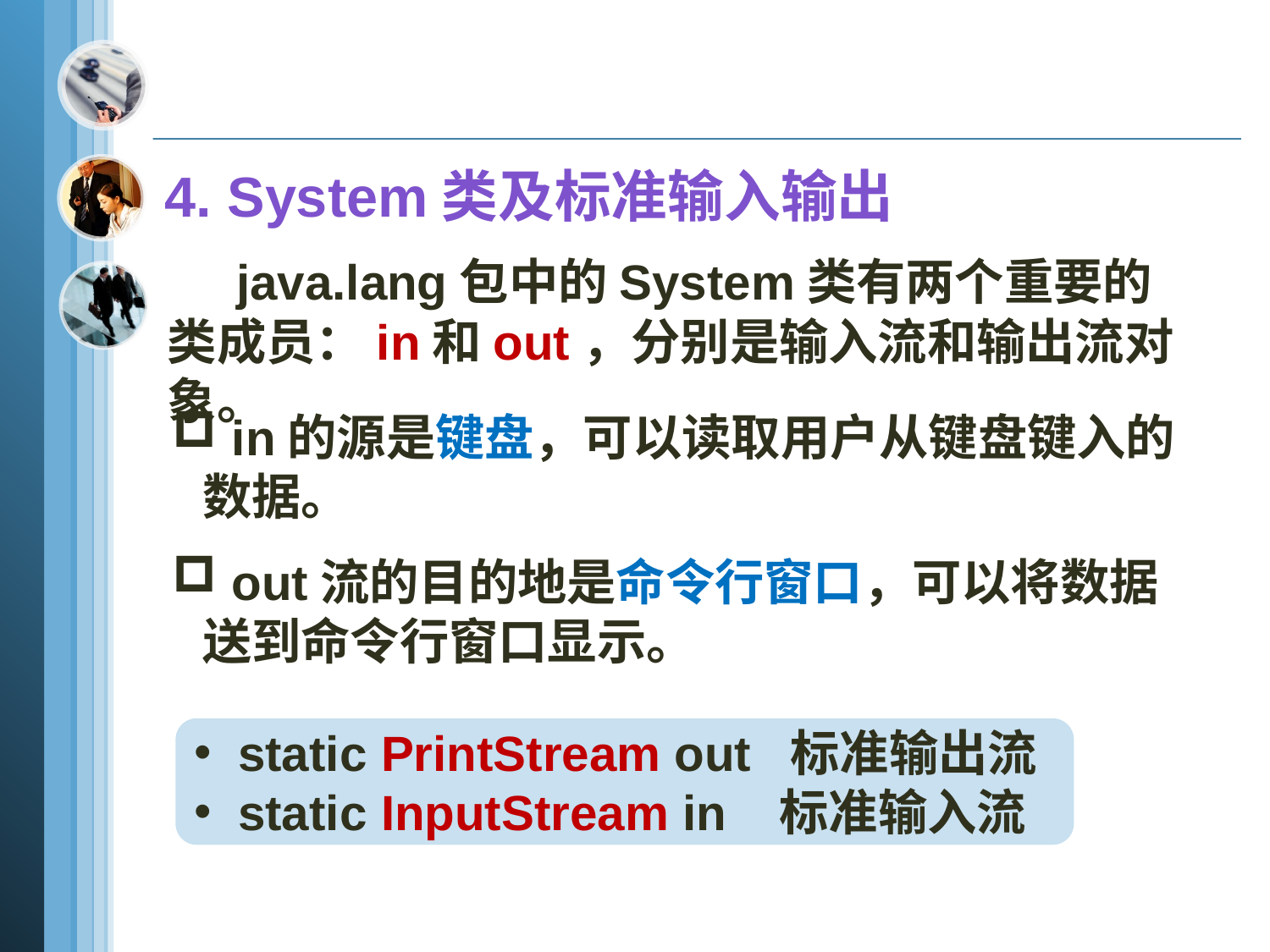

4. System类及标准输入输出
     java.lang包中的System类有两个重要的类成员：in和out，分别是输入流和输出流对象。
 in的源是键盘，可以读取用户从键盘键入的数据。
 out流的目的地是命令行窗口，可以将数据送到命令行窗口显示。
 static PrintStream out  标准输出流
 static InputStream in   标准输入流